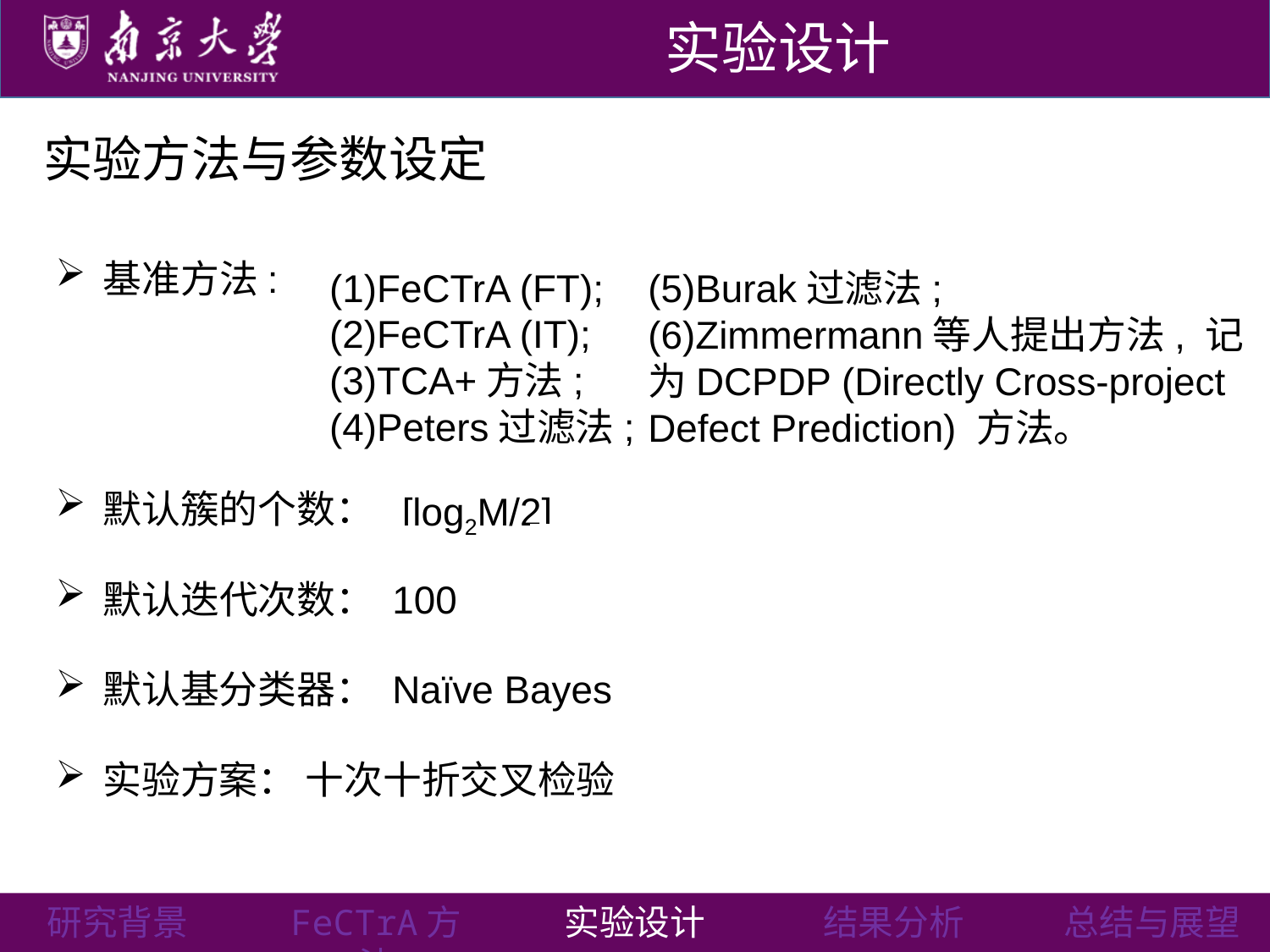

实验设计
实验方法与参数设定
基准方法:
(1)FeCTrA (FT);
(2)FeCTrA (IT);
(3)TCA+方法;
(4)Peters过滤法;
(5)Burak过滤法;
(6)Zimmermann等人提出方法, 记为DCPDP (Directly Cross-project Defect Prediction) 方法。
默认簇的个数：
[log2M/2]

默认迭代次数： 100
默认基分类器： Naïve Bayes
实验方案： 十次十折交叉检验
研究背景
FeCTrA方法
实验设计
结果分析
总结与展望